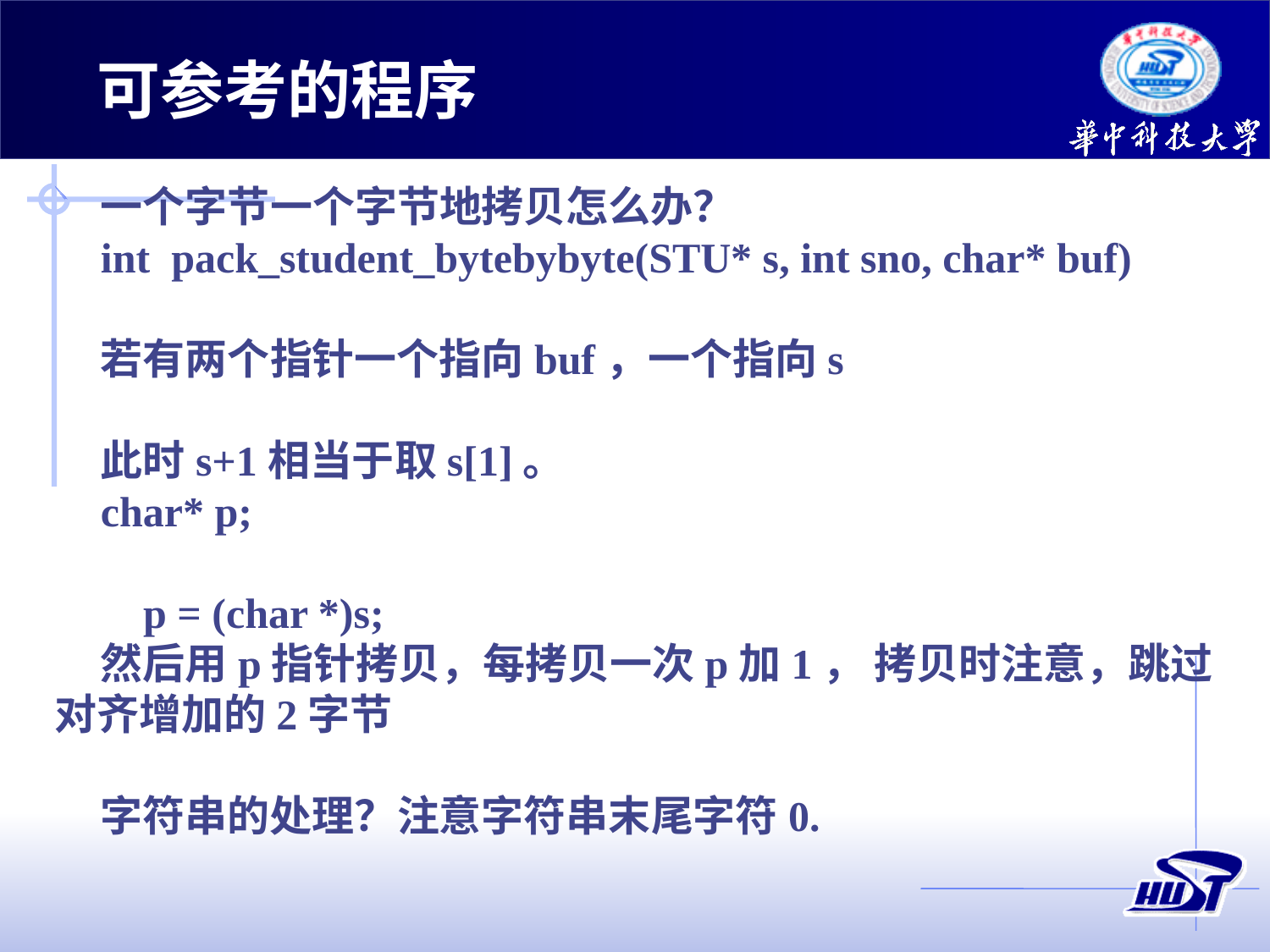

可参考的程序
一个字节一个字节地拷贝怎么办？
int  pack_student_bytebybyte(STU* s, int sno, char* buf)

若有两个指针一个指向buf，一个指向s

此时s+1相当于取s[1]。
char* p;

    p = (char *)s;
然后用p指针拷贝，每拷贝一次p加1， 拷贝时注意，跳过对齐增加的2字节

字符串的处理？注意字符串末尾字符0.